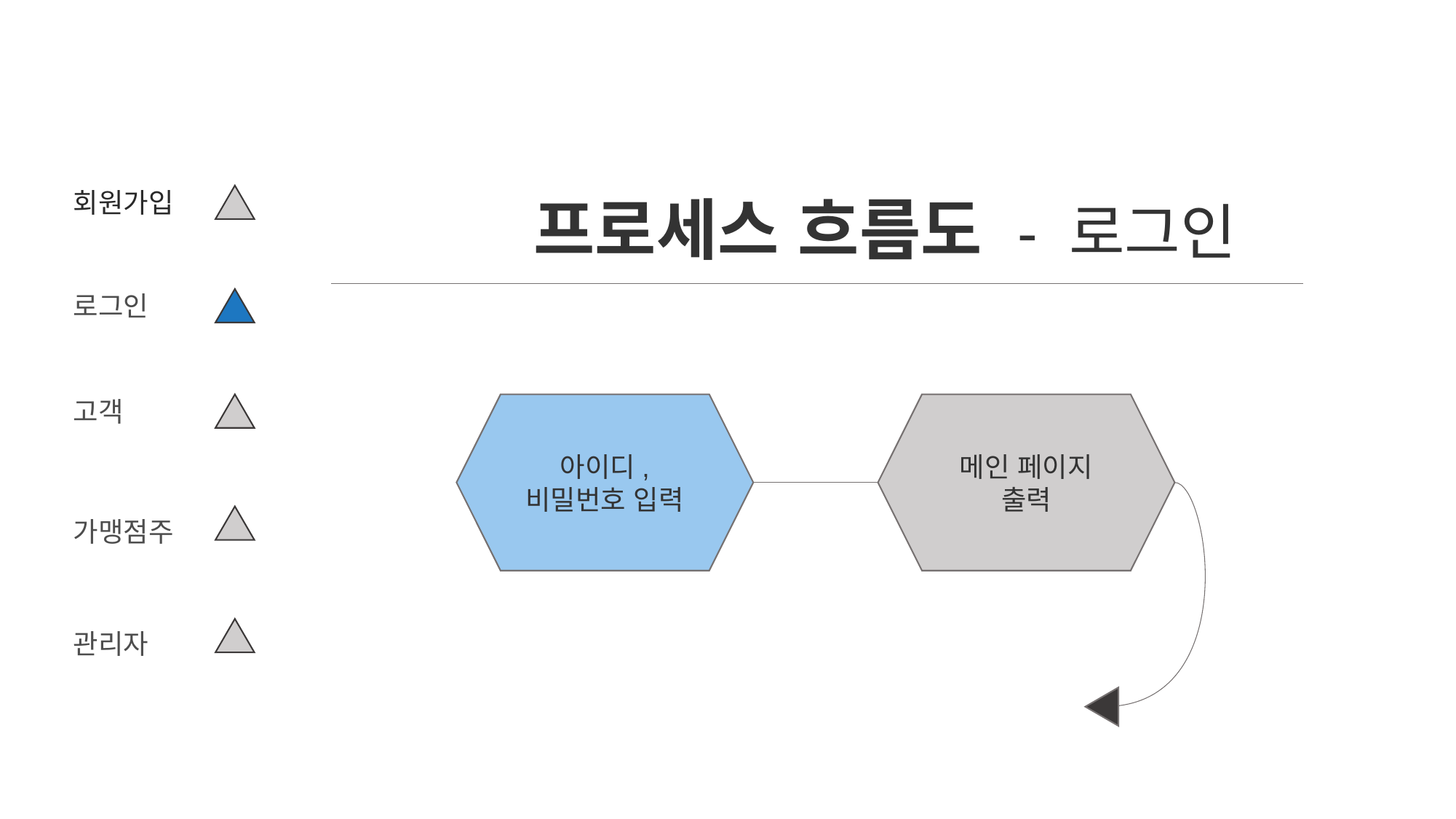

회원가입
프로세스 흐름도 - 로그인

로그인

고객

아이디,
비밀번호 입력
메인 페이지
출력

가맹점주

관리자